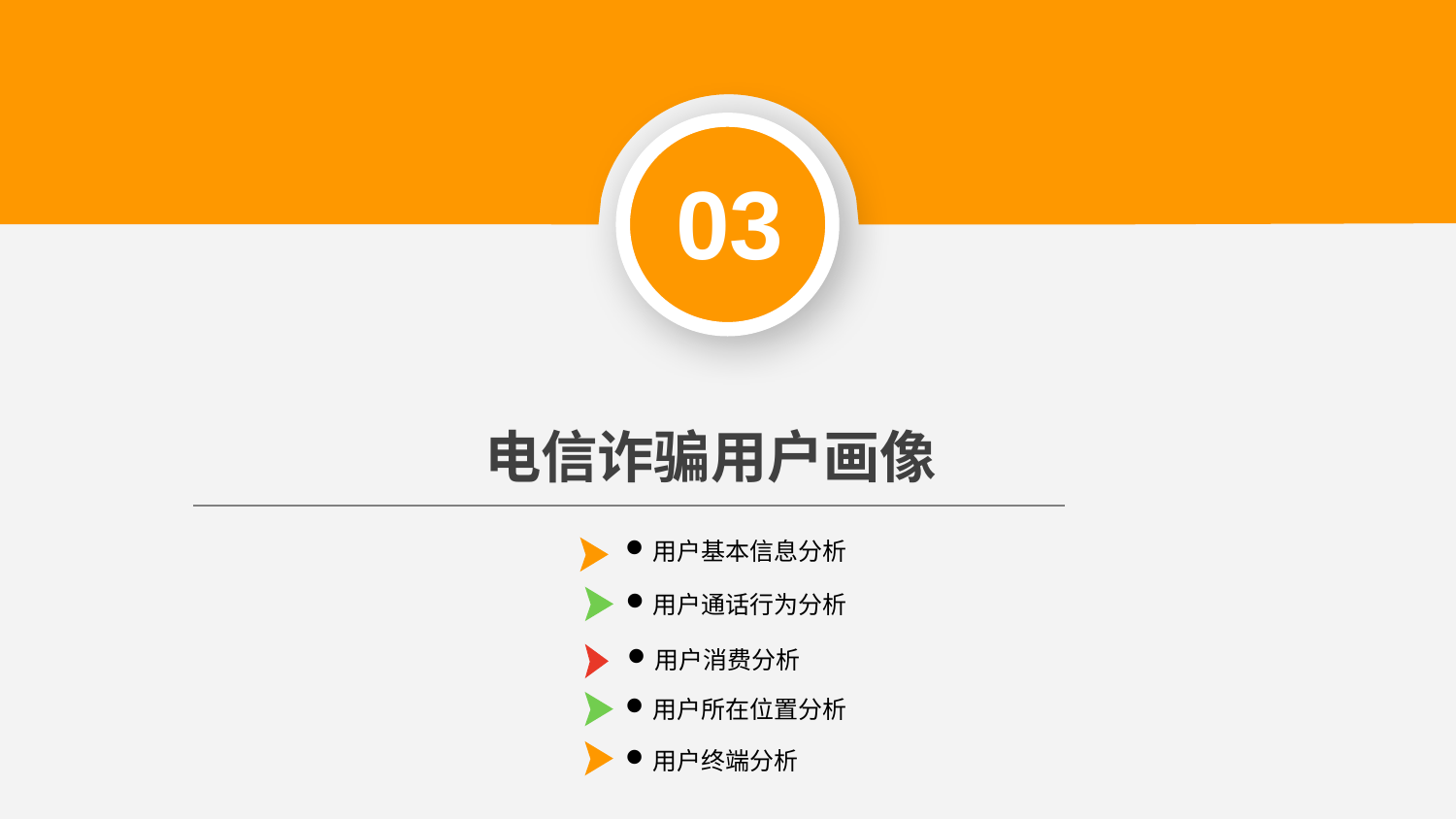

03
电信诈骗用户画像

用户基本信息分析

用户通话行为分析

用户消费分析

用户所在位置分析

用户终端分析
延迟符号